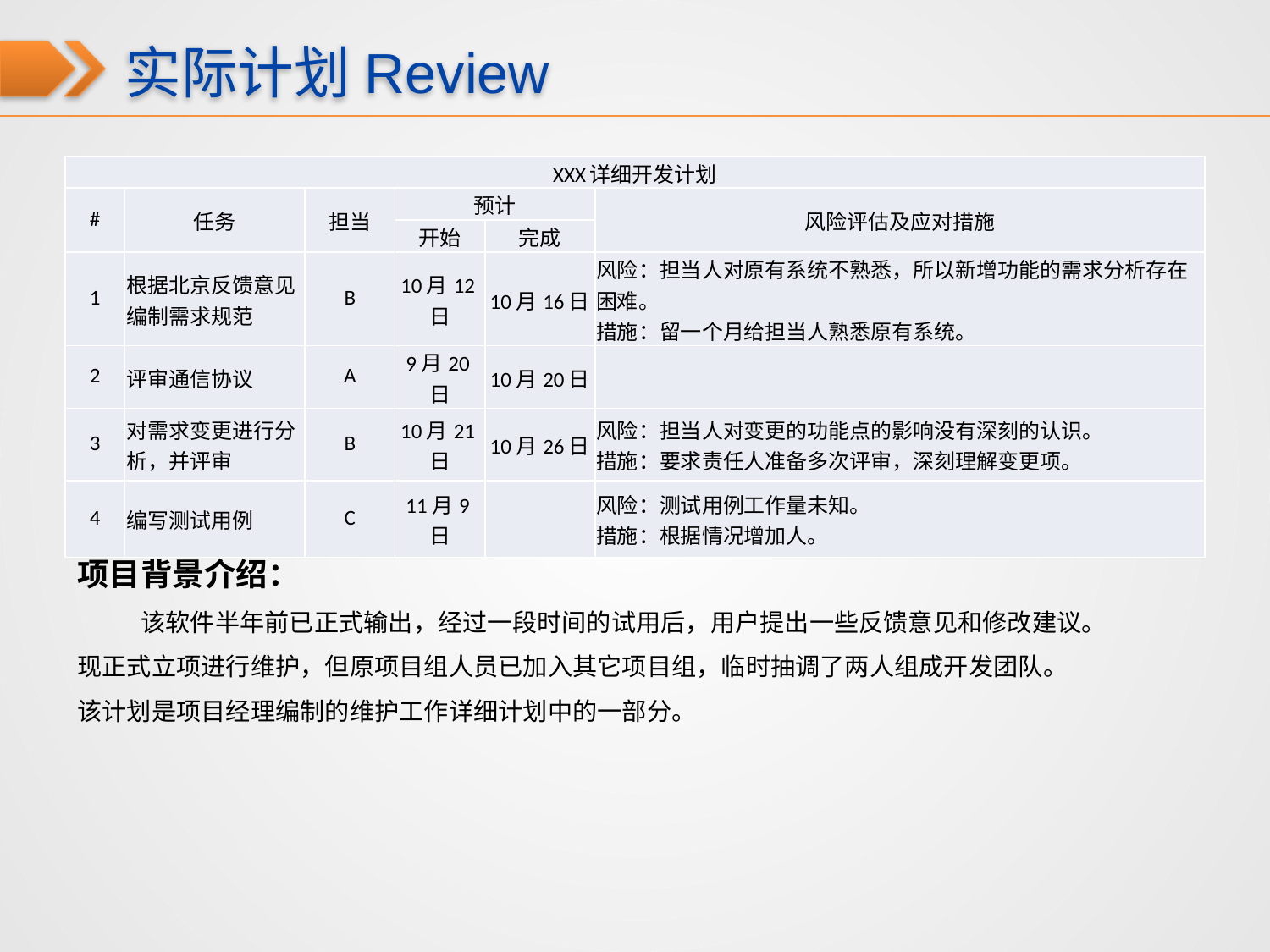

实际计划Review

| XXX详细开发计划 |  |  |  |  |  |
| --- | --- | --- | --- | --- | --- |
| # | 任务 | 担当 | 预计 |  | 风险评估及应对措施 |
|  |  |  | 开始 | 完成 |  |
| 1 | 根据北京反馈意见编制需求规范 | B | 10月12日 | 10月16日 | 风险：担当人对原有系统不熟悉，所以新增功能的需求分析存在困难。 措施：留一个月给担当人熟悉原有系统。 |
| 2 | 评审通信协议 | A | 9月20日 | 10月20日 |  |
| 3 | 对需求变更进行分析，并评审 | B | 10月21日 | 10月26日 | 风险：担当人对变更的功能点的影响没有深刻的认识。 措施：要求责任人准备多次评审，深刻理解变更项。 |
| 4 | 编写测试用例 | C | 11月9日 |  | 风险：测试用例工作量未知。 措施：根据情况增加人。 |
项目背景介绍：
该软件半年前已正式输出，经过一段时间的试用后，用户提出一些反馈意见和修改建议。现正式立项进行维护，但原项目组人员已加入其它项目组，临时抽调了两人组成开发团队。该计划是项目经理编制的维护工作详细计划中的一部分。